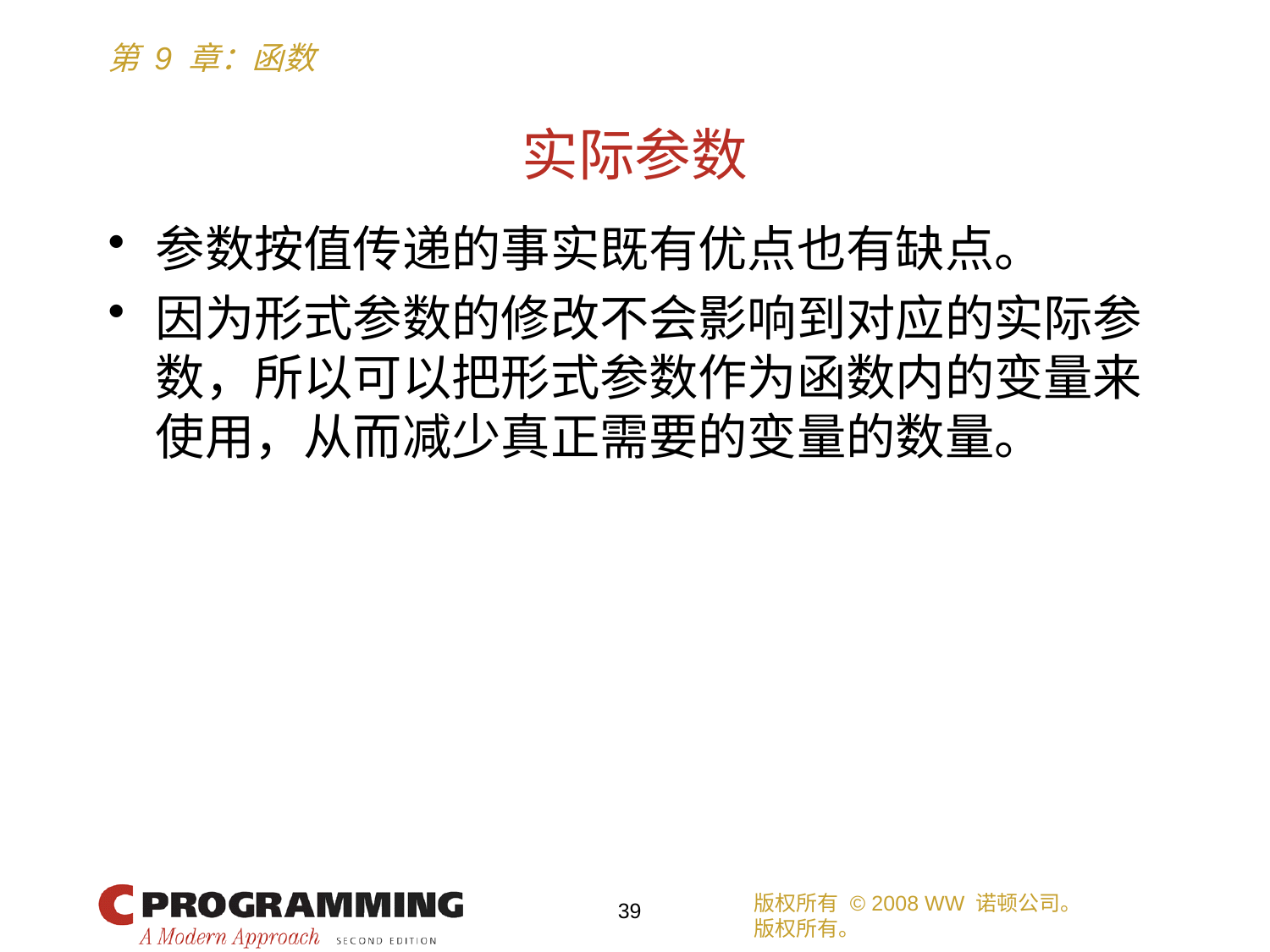

# 实际参数
参数按值传递的事实既有优点也有缺点。
因为形式参数的修改不会影响到对应的实际参数，所以可以把形式参数作为函数内的变量来使用，从而减少真正需要的变量的数量。
版权所有 © 2008 WW 诺顿公司。
版权所有。
39